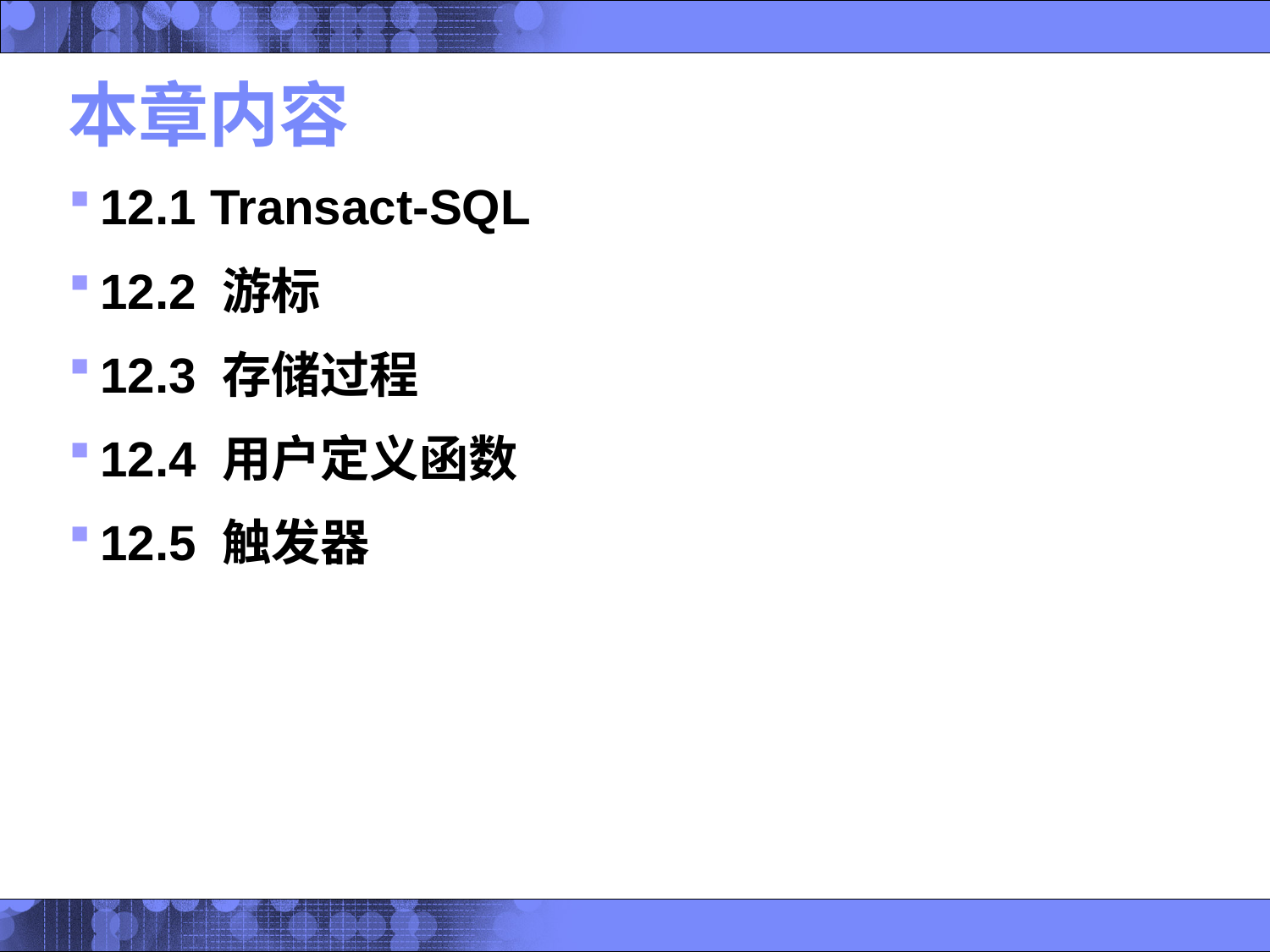

# 本章内容
12.1 Transact-SQL
12.2 游标
12.3 存储过程
12.4 用户定义函数
12.5 触发器